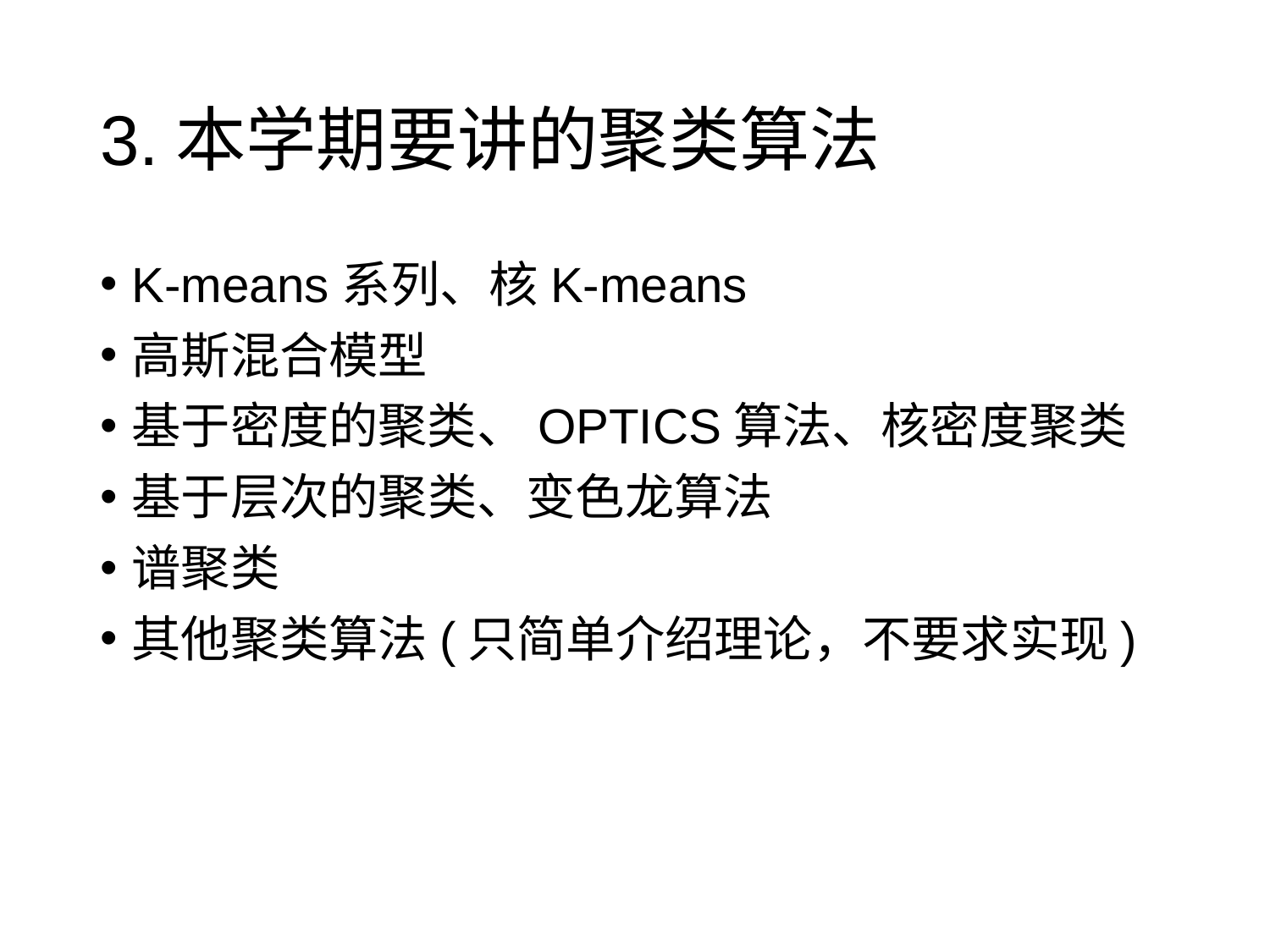

# 3.本学期要讲的聚类算法
K-means系列、核K-means
高斯混合模型
基于密度的聚类、OPTICS算法、核密度聚类
基于层次的聚类、变色龙算法
谱聚类
其他聚类算法(只简单介绍理论，不要求实现)